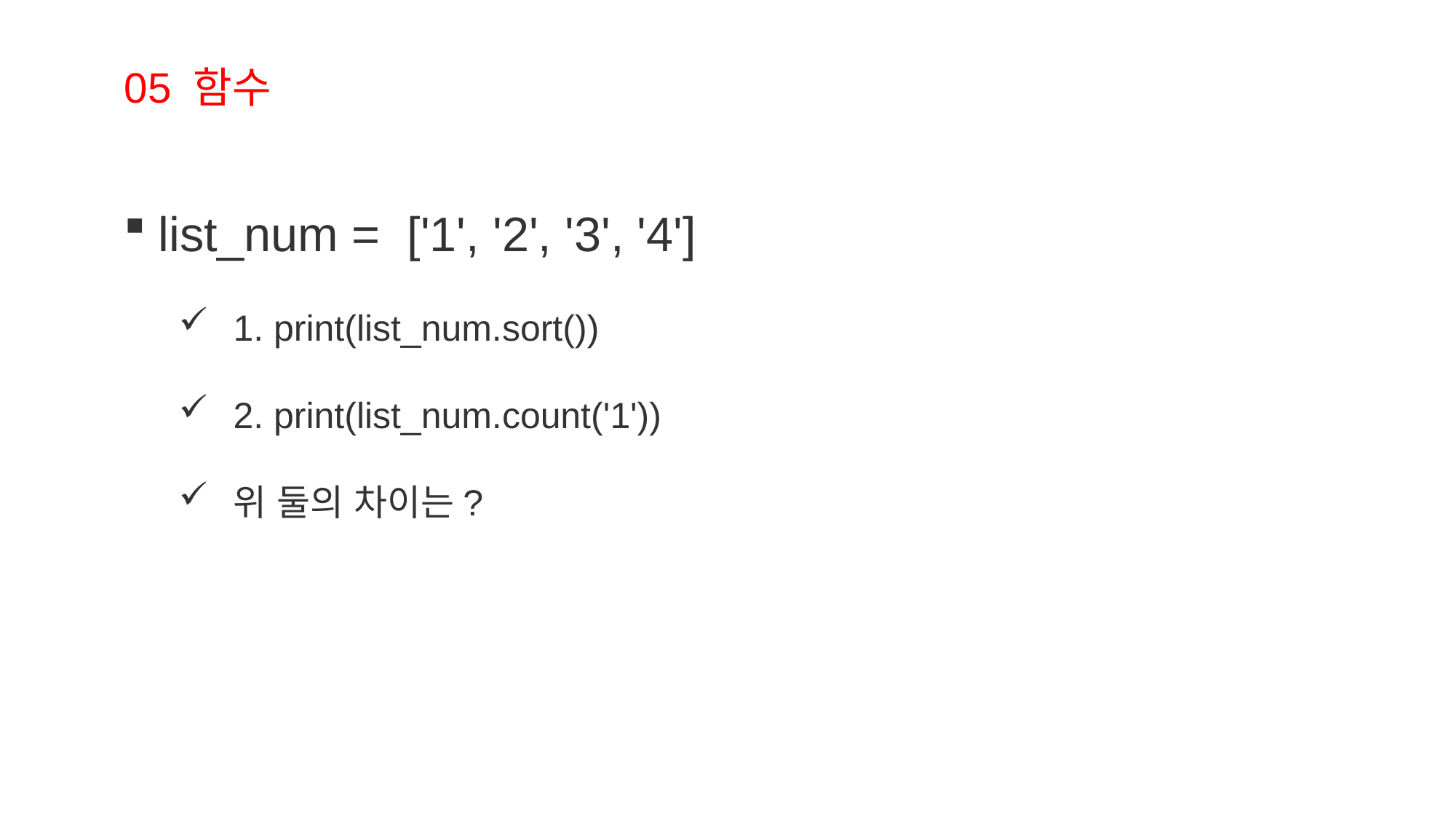

05 함수
list_num =  ['1', '2', '3', '4']
1. print(list_num.sort())
2. print(list_num.count('1'))
위 둘의 차이는?